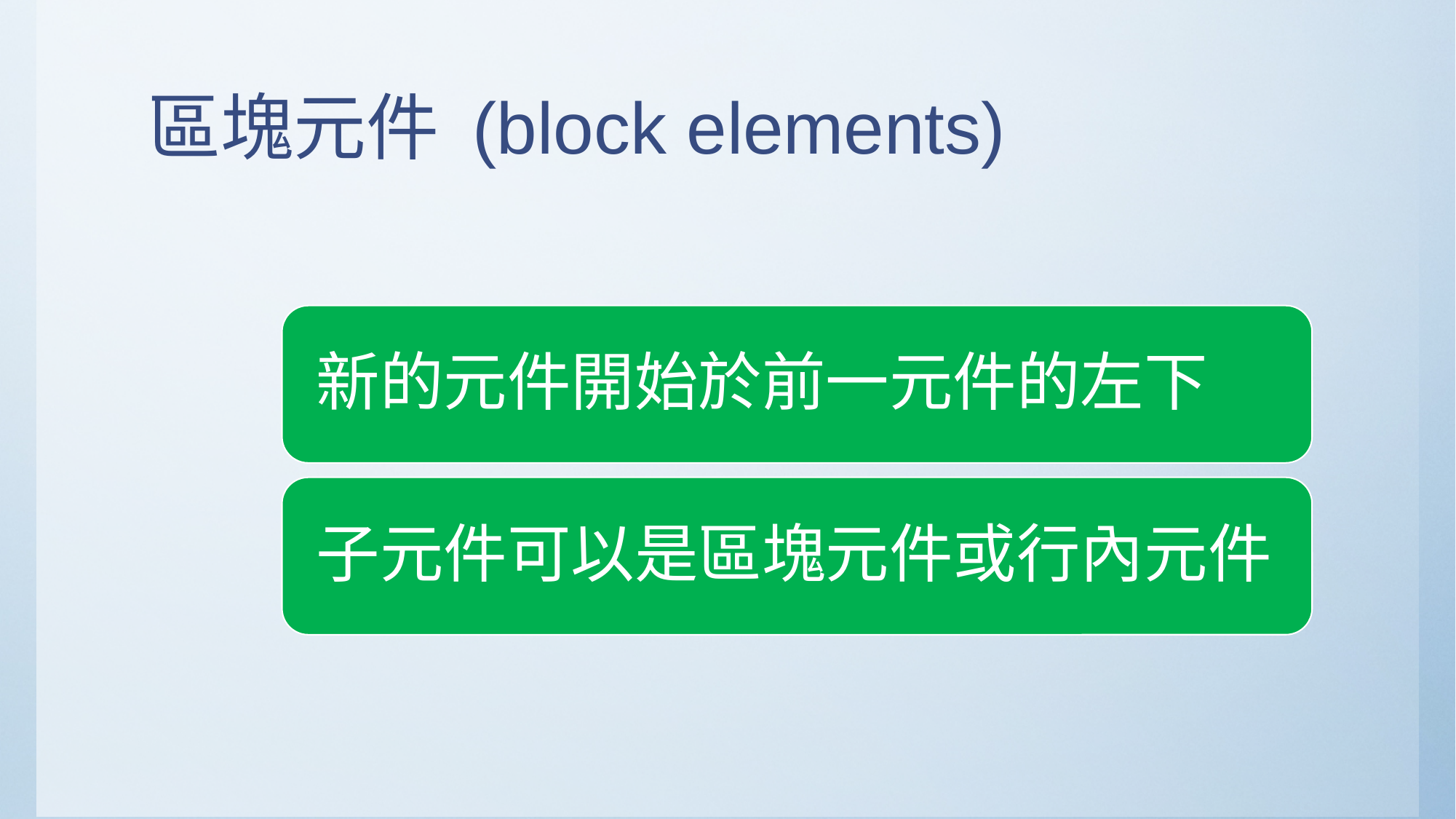

# 區塊元件 (block elements)
新的元件開始於前一元件的左下
子元件可以是區塊元件或行內元件